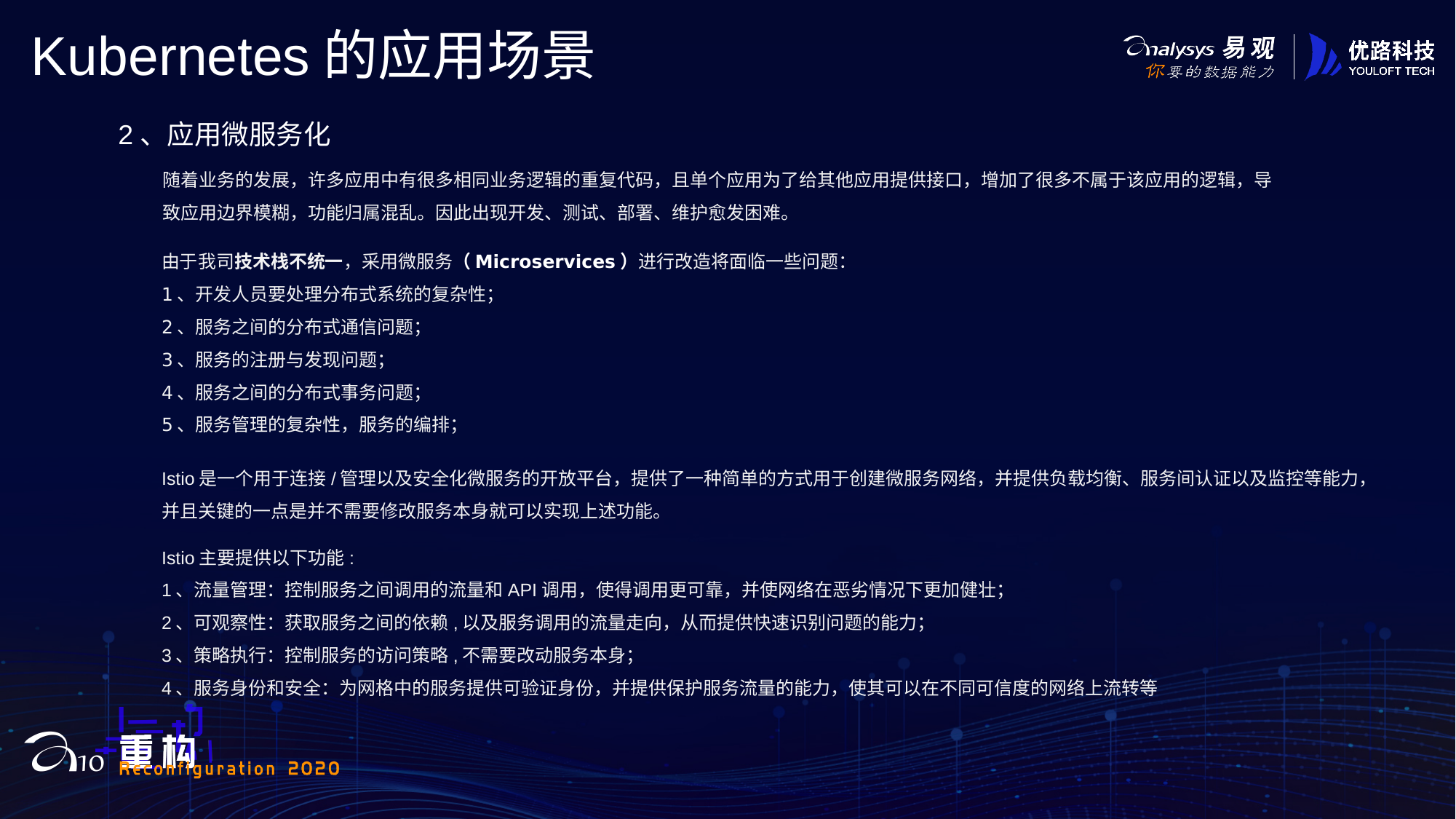

# Kubernetes的应用场景
2、应用微服务化
随着业务的发展，许多应用中有很多相同业务逻辑的重复代码，且单个应用为了给其他应用提供接口，增加了很多不属于该应用的逻辑，导致应用边界模糊，功能归属混乱。因此出现开发、测试、部署、维护愈发困难。
由于我司技术栈不统一，采用微服务（Microservices）进行改造将面临一些问题：
1、开发人员要处理分布式系统的复杂性；
2、服务之间的分布式通信问题；
3、服务的注册与发现问题；
4、服务之间的分布式事务问题；
5、服务管理的复杂性，服务的编排；
Istio是一个用于连接/管理以及安全化微服务的开放平台，提供了一种简单的方式用于创建微服务网络，并提供负载均衡、服务间认证以及监控等能力，并且关键的一点是并不需要修改服务本身就可以实现上述功能。
Istio主要提供以下功能:
1、流量管理：控制服务之间调用的流量和API调用，使得调用更可靠，并使网络在恶劣情况下更加健壮；
2、可观察性：获取服务之间的依赖,以及服务调用的流量走向，从而提供快速识别问题的能力；
3、策略执行：控制服务的访问策略,不需要改动服务本身；
4、服务身份和安全：为网格中的服务提供可验证身份，并提供保护服务流量的能力，使其可以在不同可信度的网络上流转等